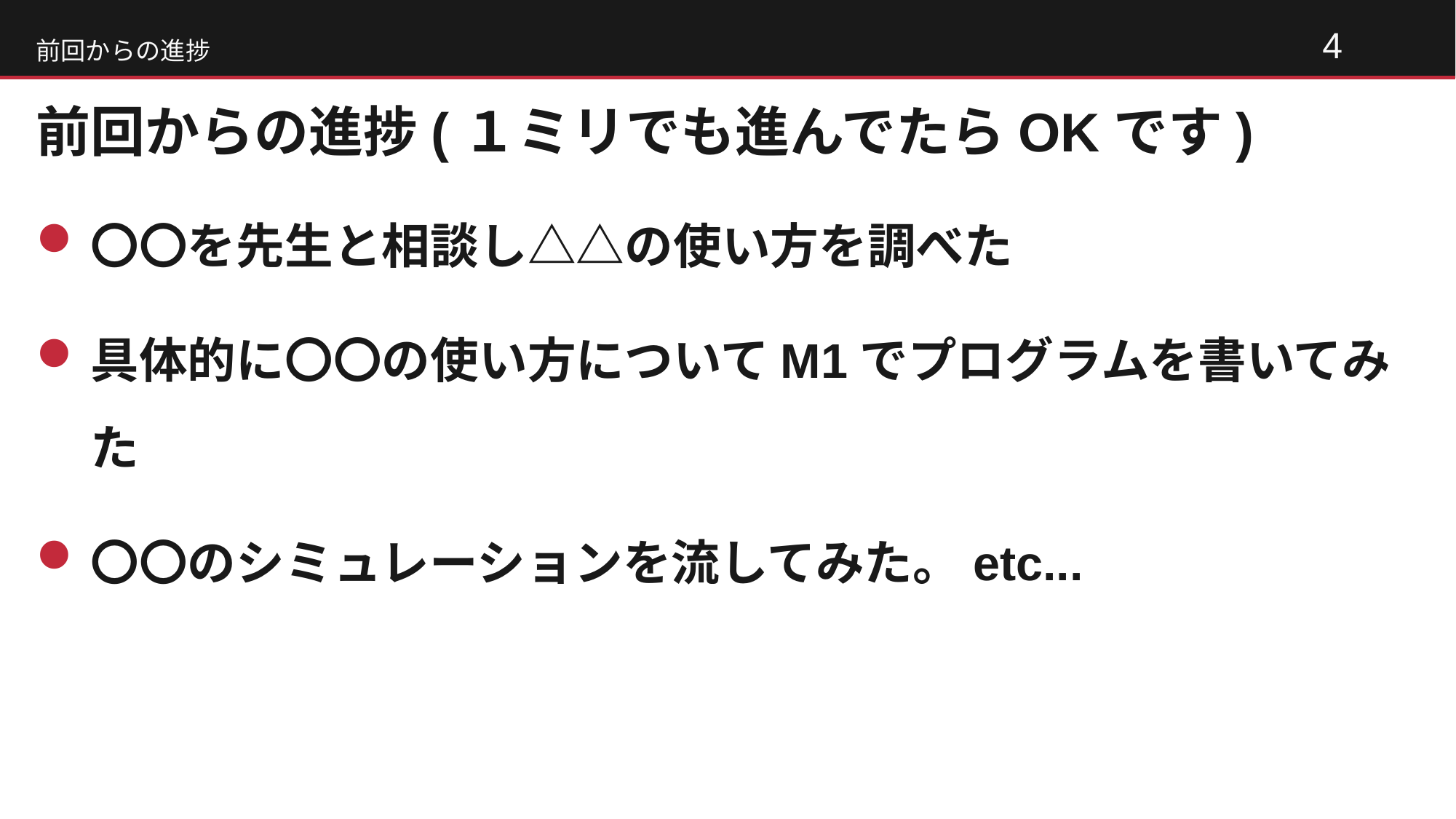

前回からの進捗
# 前回からの進捗(１ミリでも進んでたらOKです)
〇〇を先生と相談し△△の使い方を調べた
具体的に〇〇の使い方についてM1でプログラムを書いてみた
〇〇のシミュレーションを流してみた。etc...